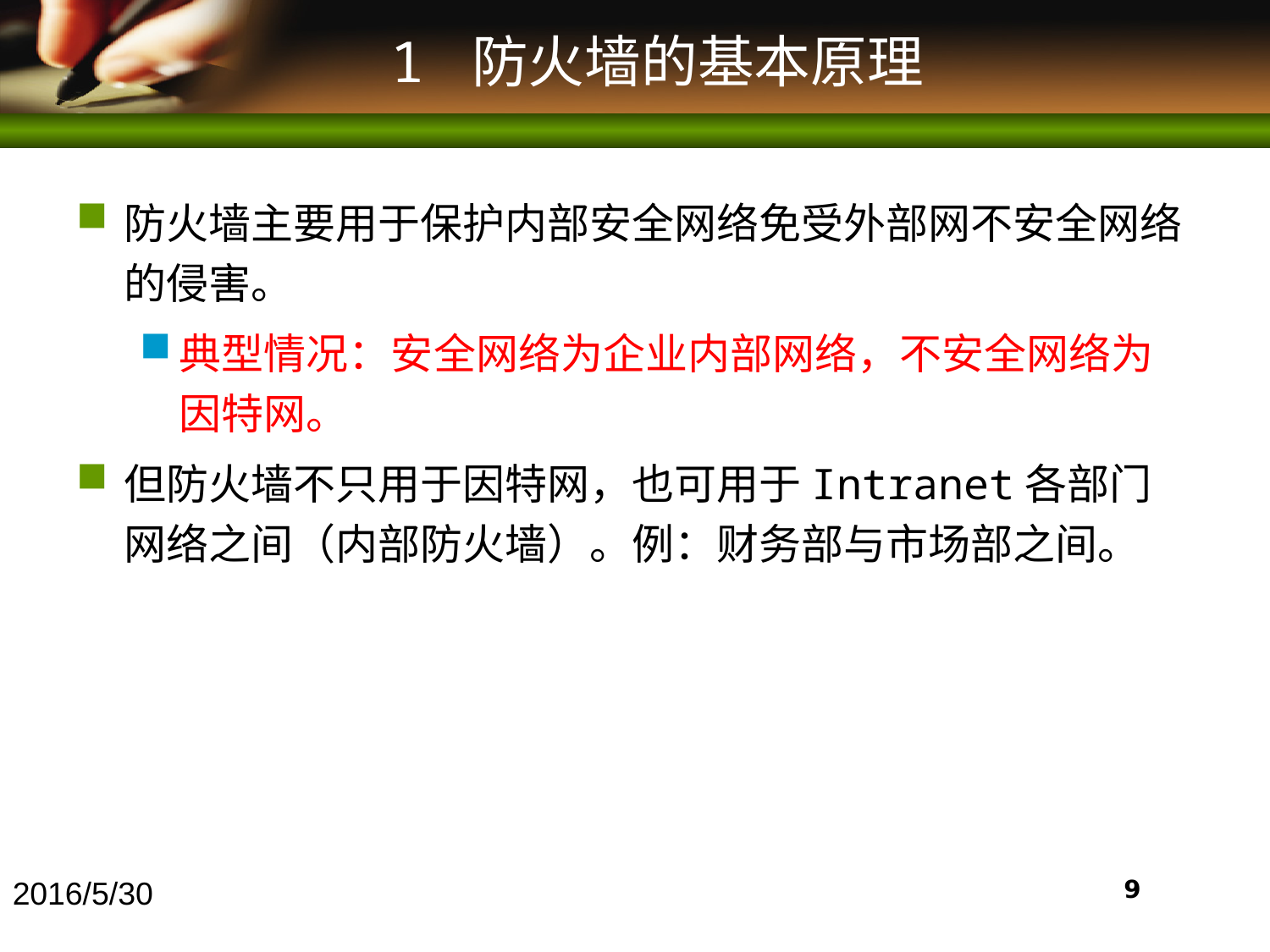

# 1 防火墙的基本原理
防火墙主要用于保护内部安全网络免受外部网不安全网络的侵害。
典型情况：安全网络为企业内部网络，不安全网络为因特网。
但防火墙不只用于因特网，也可用于Intranet各部门网络之间（内部防火墙）。例：财务部与市场部之间。
2016/5/30

9